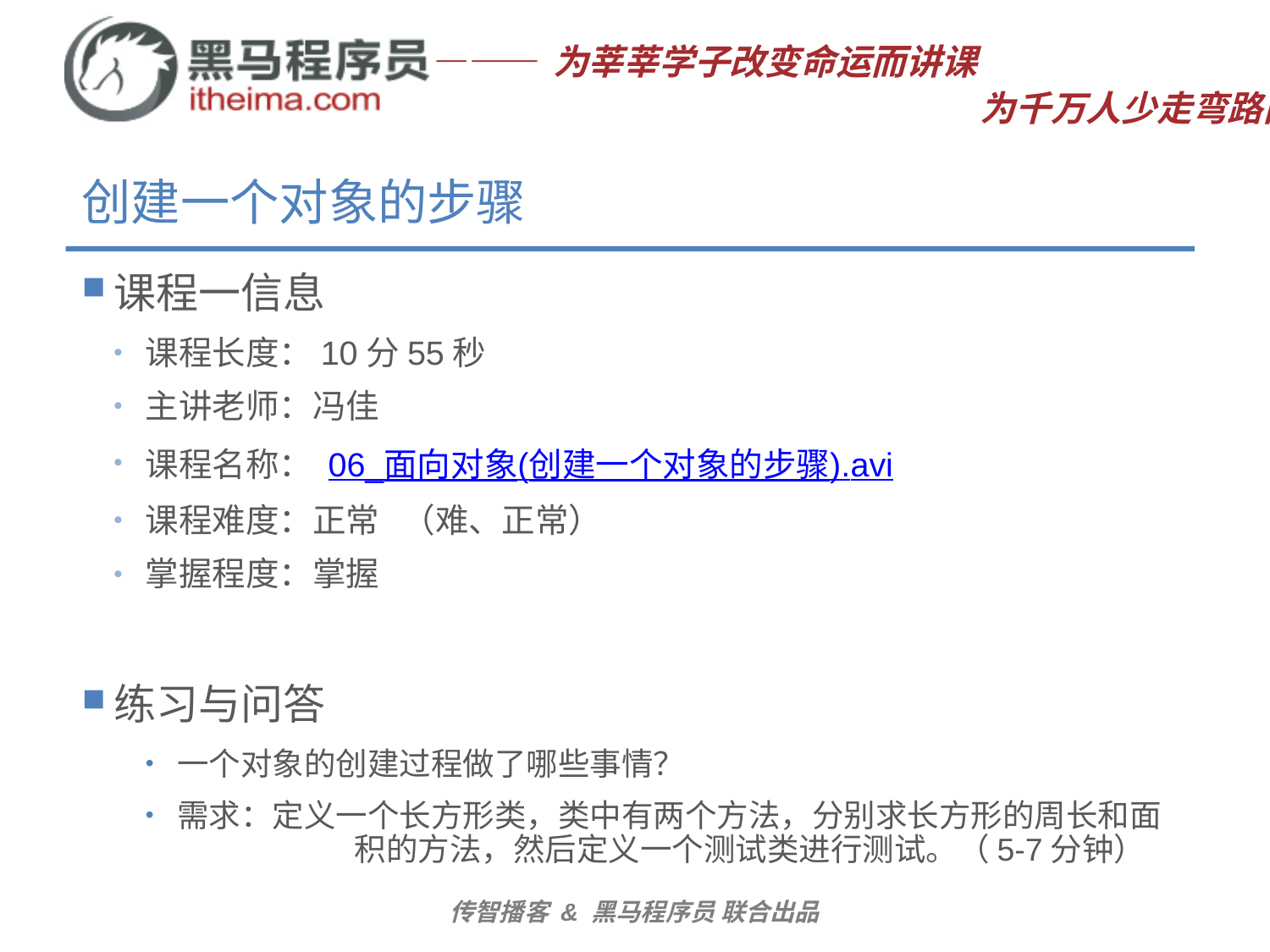

# 创建一个对象的步骤
课程一信息
课程长度：10分55秒
主讲老师：冯佳
课程名称： 06_面向对象(创建一个对象的步骤).avi
课程难度：正常   （难、正常）
掌握程度：掌握

练习与问答
一个对象的创建过程做了哪些事情？
需求：定义一个长方形类，类中有两个方法，分别求长方形的周长和面  	       积的方法，然后定义一个测试类进行测试。（5-7分钟）